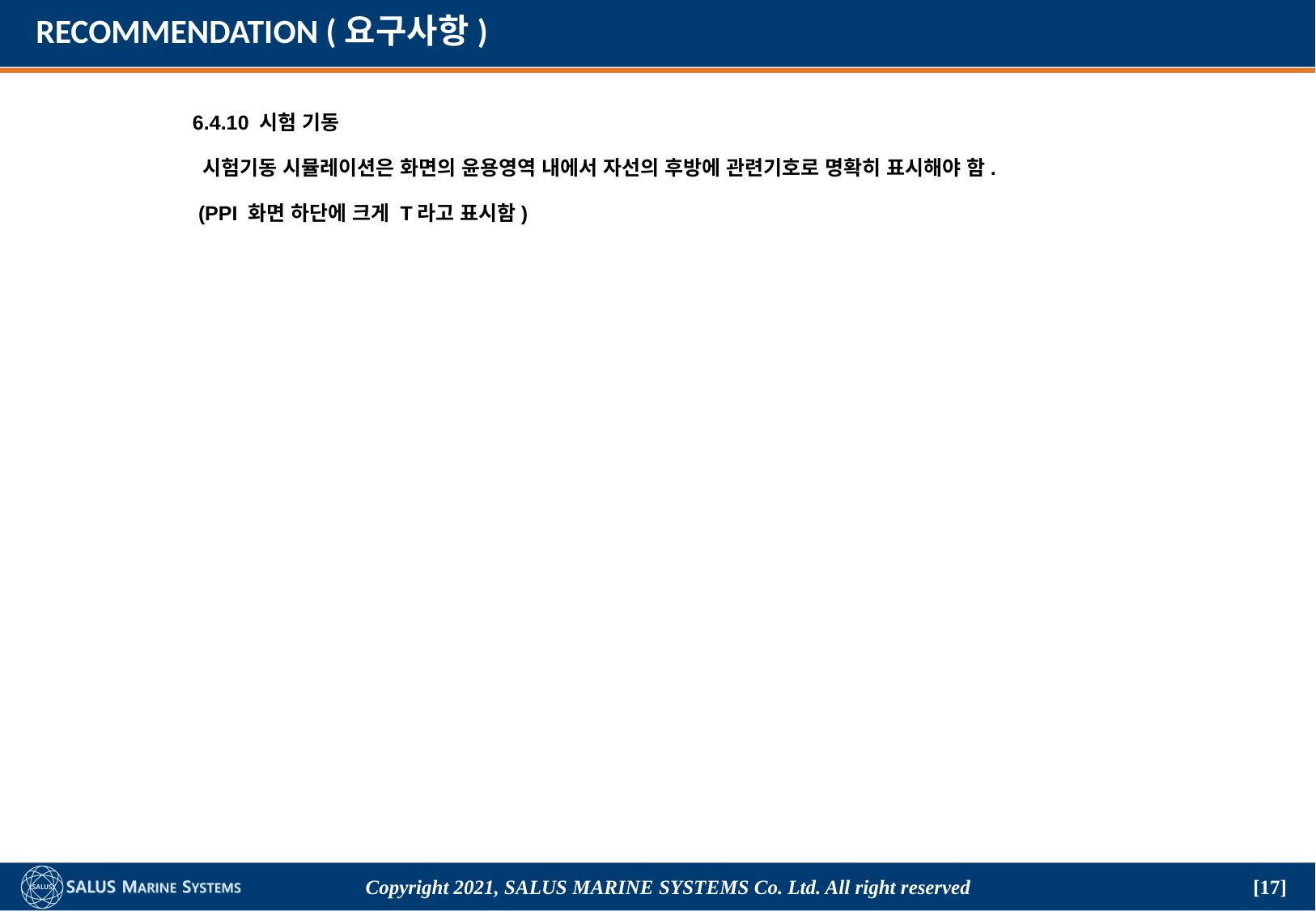

# RECOMMENDATION (요구사항)
	6.4.10 시험 기동
	 시험기동 시뮬레이션은 화면의 윤용영역 내에서 자선의 후방에 관련기호로 명확히 표시해야 함.
	 (PPI 화면 하단에 크게 T라고 표시함)
Copyright 2021, SALUS Marine Systems Co. Ltd. All right reserved
[17]